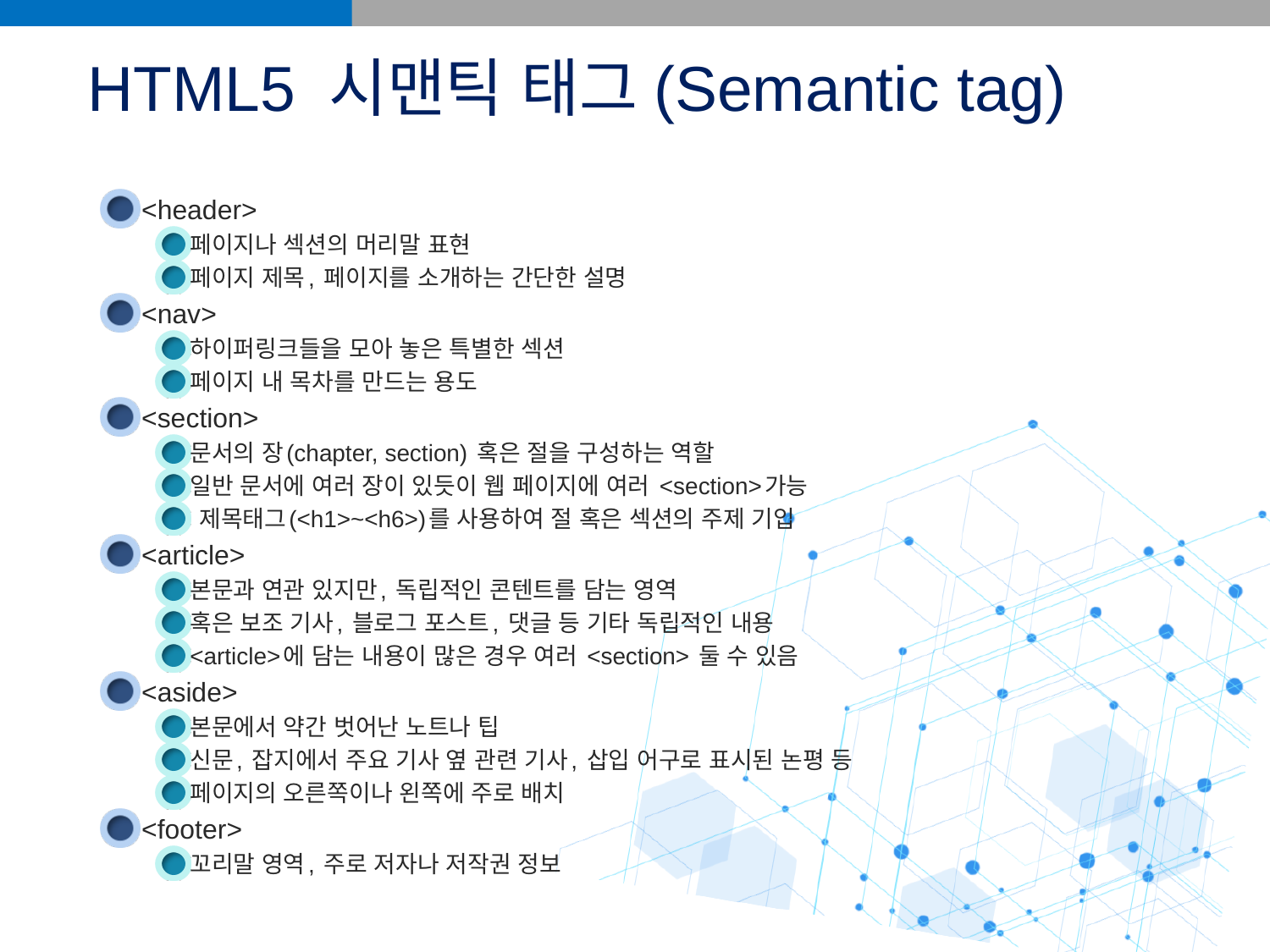

# HTML5 시맨틱 태그(Semantic tag)
<header>
페이지나 섹션의 머리말 표현
페이지 제목, 페이지를 소개하는 간단한 설명
<nav>
하이퍼링크들을 모아 놓은 특별한 섹션
페이지 내 목차를 만드는 용도
<section>
문서의 장(chapter, section) 혹은 절을 구성하는 역할
일반 문서에 여러 장이 있듯이 웹 페이지에 여러 <section>가능
 제목태그(<h1>~<h6>)를 사용하여 절 혹은 섹션의 주제 기입
<article>
본문과 연관 있지만, 독립적인 콘텐트를 담는 영역
혹은 보조 기사, 블로그 포스트, 댓글 등 기타 독립적인 내용
<article>에 담는 내용이 많은 경우 여러 <section> 둘 수 있음
<aside>
본문에서 약간 벗어난 노트나 팁
신문, 잡지에서 주요 기사 옆 관련 기사, 삽입 어구로 표시된 논평 등
페이지의 오른쪽이나 왼쪽에 주로 배치
<footer>
꼬리말 영역, 주로 저자나 저작권 정보